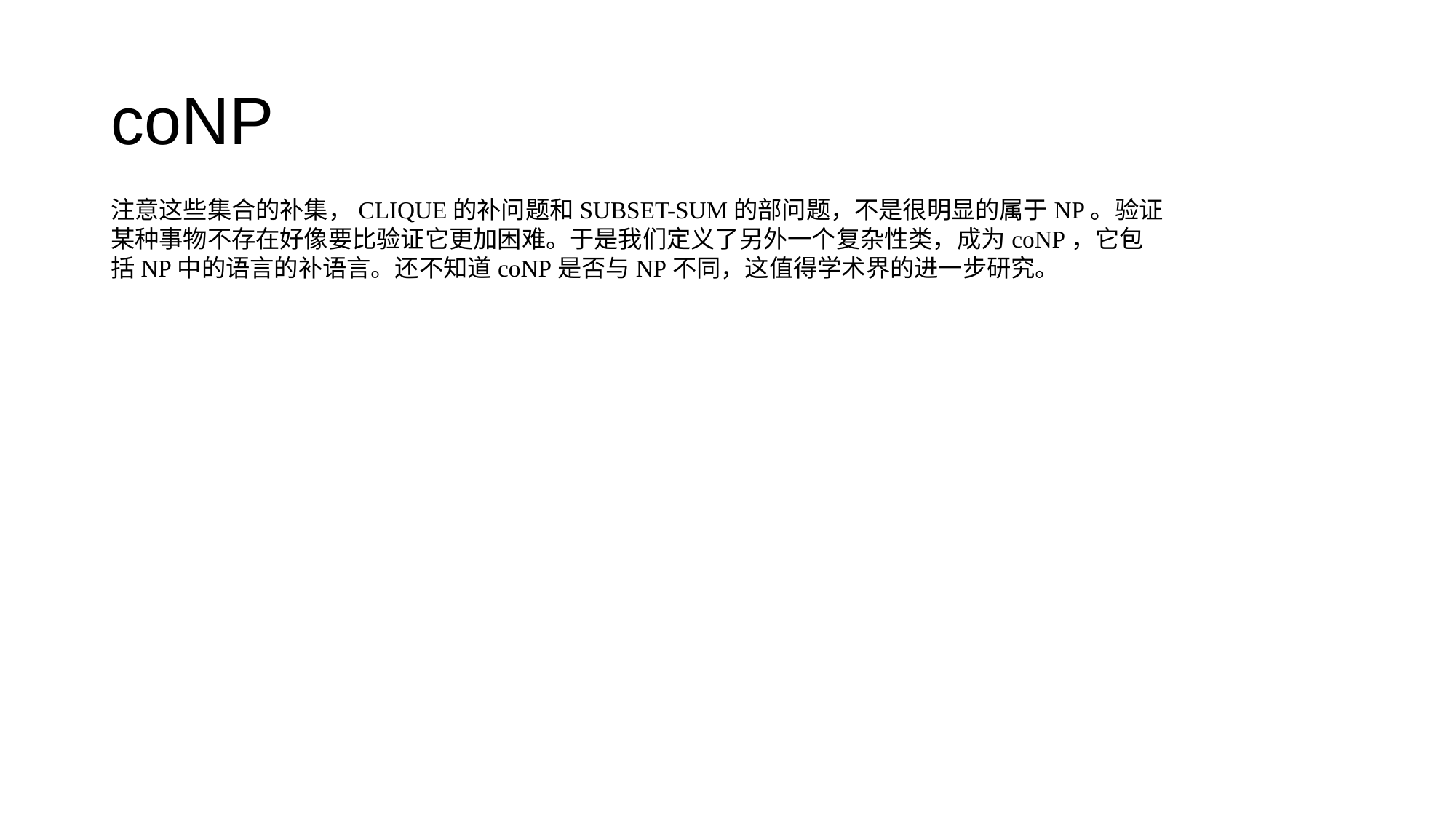

# coNP
注意这些集合的补集，CLIQUE的补问题和SUBSET-SUM的部问题，不是很明显的属于NP。验证某种事物不存在好像要比验证它更加困难。于是我们定义了另外一个复杂性类，成为coNP，它包括NP中的语言的补语言。还不知道coNP是否与NP不同，这值得学术界的进一步研究。